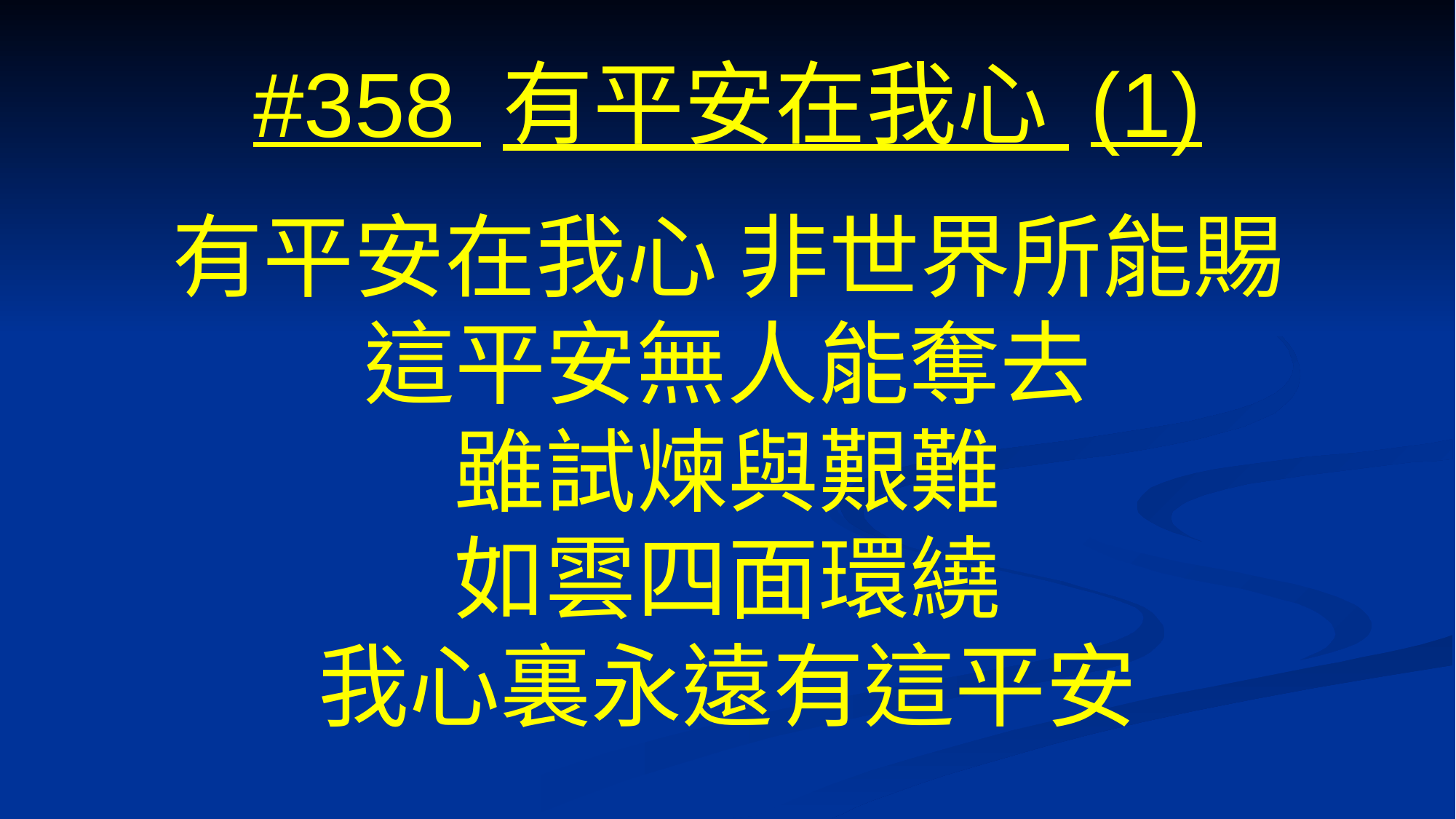

# #358 有平安在我心 (1)
有平安在我心 非世界所能賜
這平安無人能奪去
雖試煉與艱難
如雲四面環繞
我心裏永遠有這平安